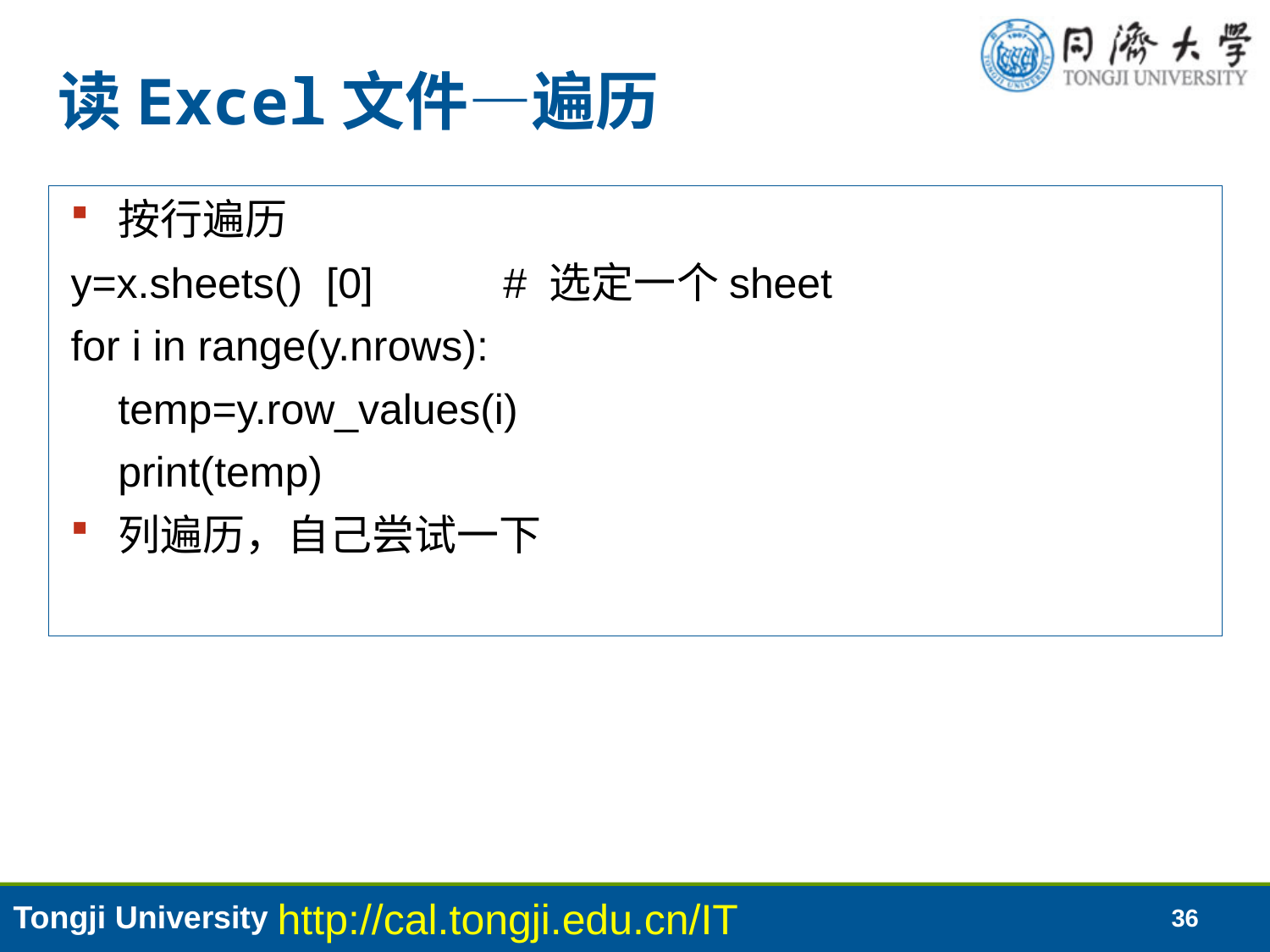

# 读Excel文件—遍历
按行遍历
y=x.sheets()  [0]           # 选定一个sheet
for i in range(y.nrows):
    temp=y.row_values(i)
    print(temp)
列遍历，自己尝试一下